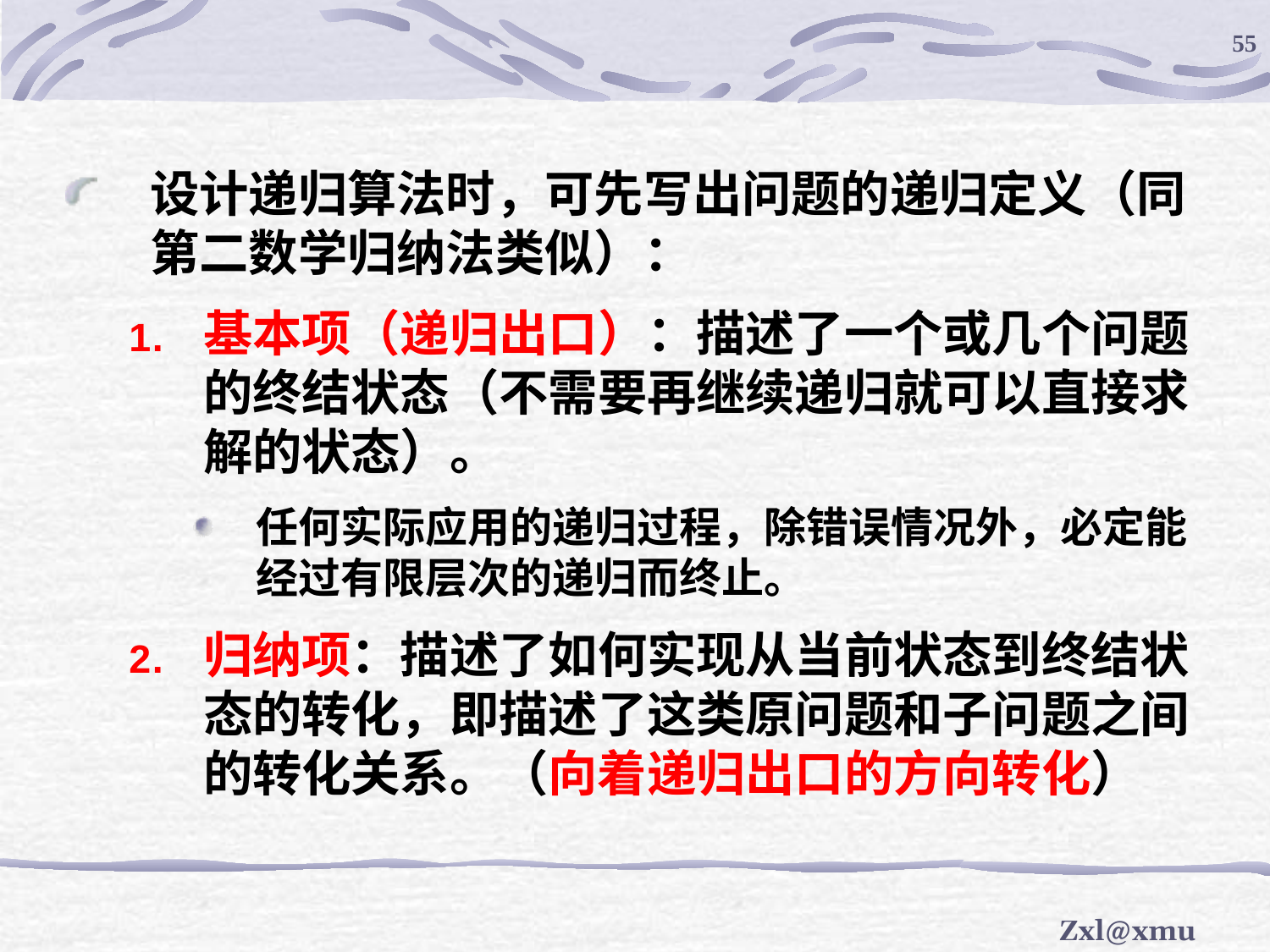

55
设计递归算法时，可先写出问题的递归定义（同第二数学归纳法类似）：
基本项（递归出口）：描述了一个或几个问题的终结状态（不需要再继续递归就可以直接求解的状态）。
任何实际应用的递归过程，除错误情况外，必定能经过有限层次的递归而终止。
归纳项：描述了如何实现从当前状态到终结状态的转化，即描述了这类原问题和子问题之间的转化关系。（向着递归出口的方向转化）